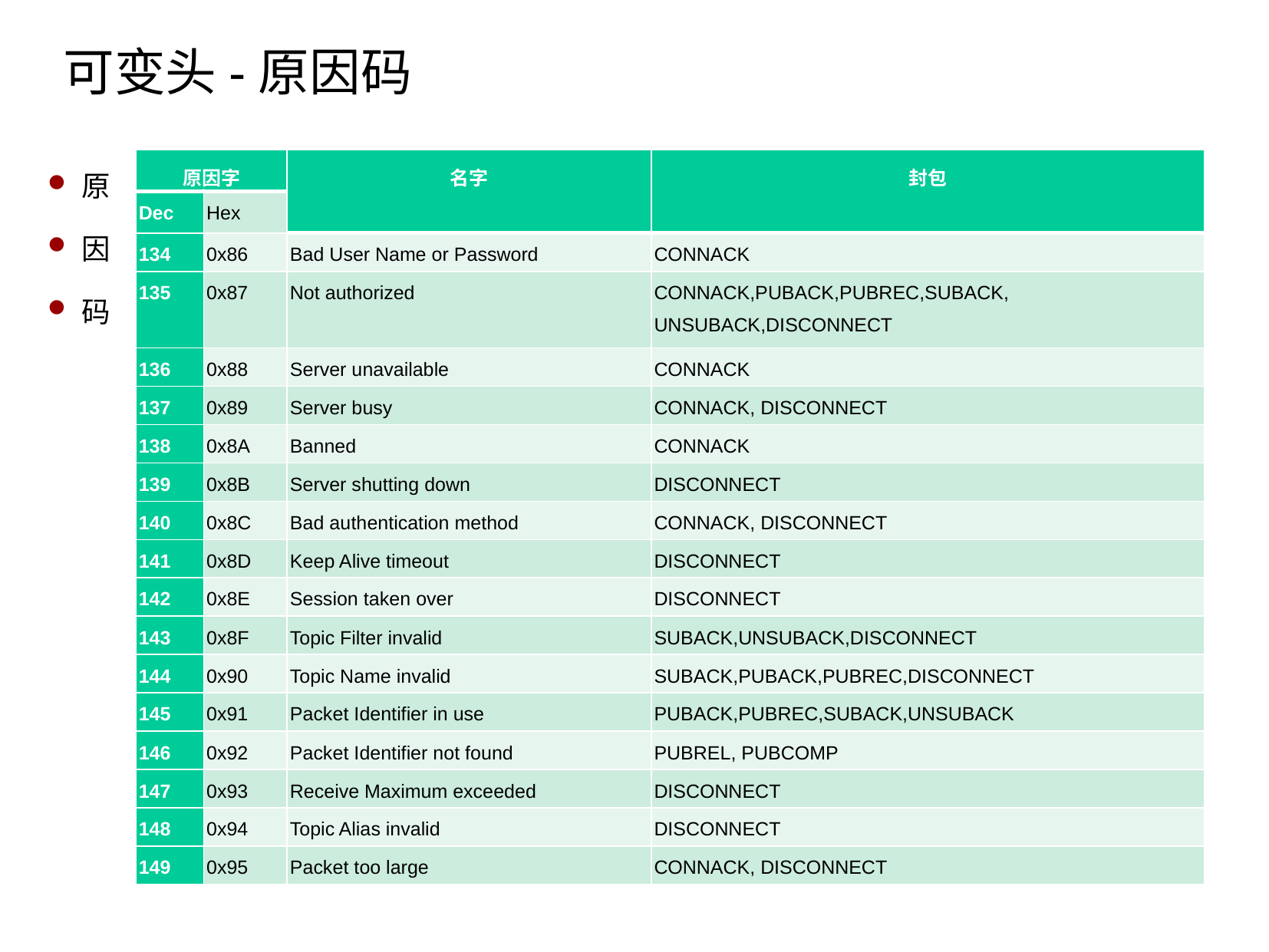

可变头-原因码
原
因
码

| 原因字 |  | 名字 | 封包 |
| --- | --- | --- | --- |
| Dec | Hex |  |  |
| 134 | 0x86 | Bad User Name or Password | CONNACK |
| 135 | 0x87 | Not authorized | CONNACK,PUBACK,PUBREC,SUBACK, UNSUBACK,DISCONNECT |
| 136 | 0x88 | Server unavailable | CONNACK |
| 137 | 0x89 | Server busy | CONNACK, DISCONNECT |
| 138 | 0x8A | Banned | CONNACK |
| 139 | 0x8B | Server shutting down | DISCONNECT |
| 140 | 0x8C | Bad authentication method | CONNACK, DISCONNECT |
| 141 | 0x8D | Keep Alive timeout | DISCONNECT |
| 142 | 0x8E | Session taken over | DISCONNECT |
| 143 | 0x8F | Topic Filter invalid | SUBACK,UNSUBACK,DISCONNECT |
| 144 | 0x90 | Topic Name invalid | SUBACK,PUBACK,PUBREC,DISCONNECT |
| 145 | 0x91 | Packet Identifier in use | PUBACK,PUBREC,SUBACK,UNSUBACK |
| 146 | 0x92 | Packet Identifier not found | PUBREL, PUBCOMP |
| 147 | 0x93 | Receive Maximum exceeded | DISCONNECT |
| 148 | 0x94 | Topic Alias invalid | DISCONNECT |
| 149 | 0x95 | Packet too large | CONNACK, DISCONNECT |